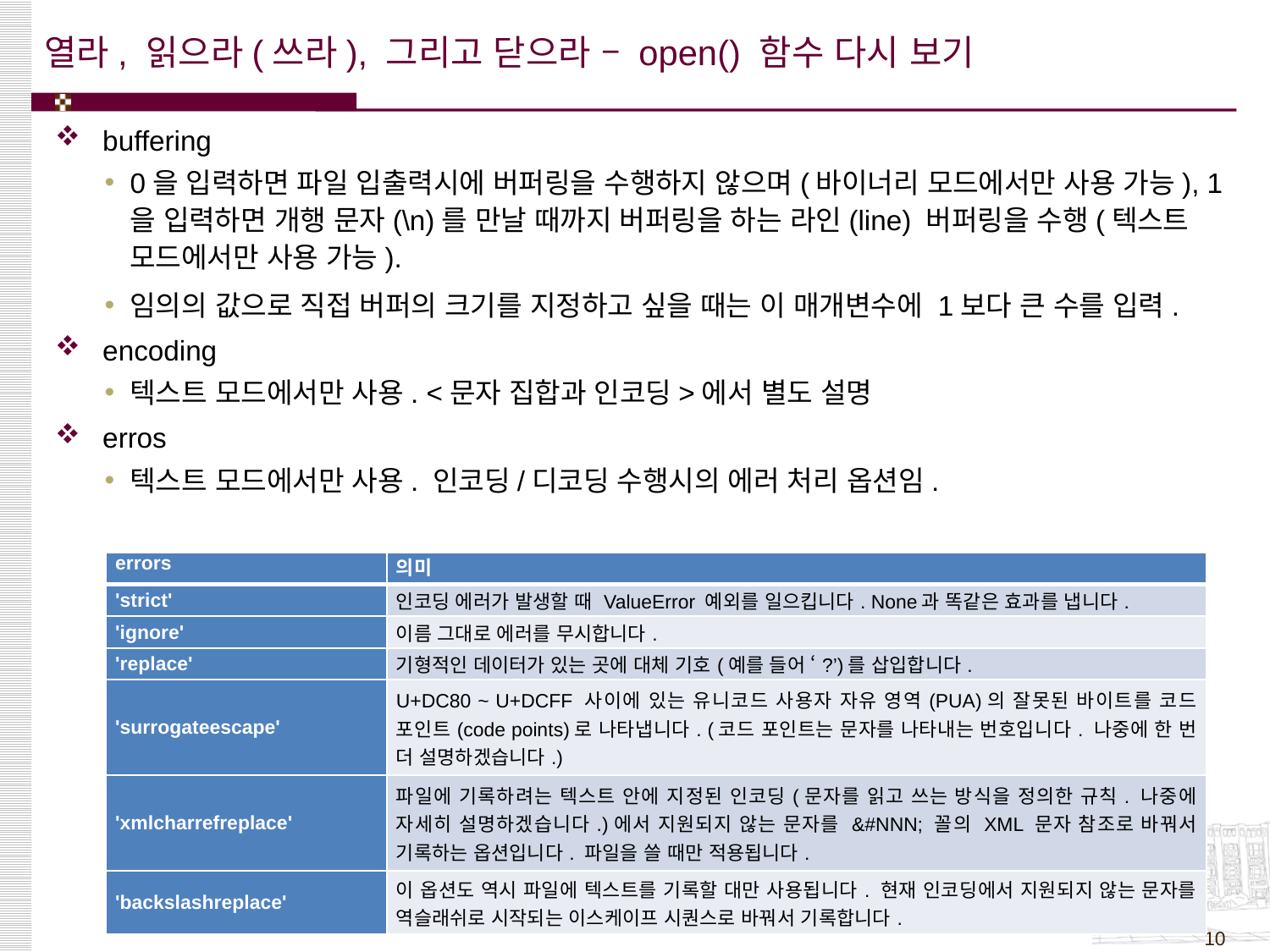

# 열라, 읽으라(쓰라), 그리고 닫으라 – open() 함수 다시 보기
buffering
0을 입력하면 파일 입출력시에 버퍼링을 수행하지 않으며(바이너리 모드에서만 사용 가능), 1을 입력하면 개행 문자(\n)를 만날 때까지 버퍼링을 하는 라인(line) 버퍼링을 수행(텍스트 모드에서만 사용 가능).
임의의 값으로 직접 버퍼의 크기를 지정하고 싶을 때는 이 매개변수에 1보다 큰 수를 입력.
encoding
텍스트 모드에서만 사용. <문자 집합과 인코딩>에서 별도 설명
erros
텍스트 모드에서만 사용. 인코딩/디코딩 수행시의 에러 처리 옵션임.
| errors | 의미 |
| --- | --- |
| 'strict' | 인코딩 에러가 발생할 때 ValueError 예외를 일으킵니다. None과 똑같은 효과를 냅니다. |
| 'ignore' | 이름 그대로 에러를 무시합니다. |
| 'replace' | 기형적인 데이터가 있는 곳에 대체 기호(예를 들어 ‘?’)를 삽입합니다. |
| 'surrogateescape' | U+DC80 ~ U+DCFF 사이에 있는 유니코드 사용자 자유 영역(PUA)의 잘못된 바이트를 코드 포인트(code points)로 나타냅니다. (코드 포인트는 문자를 나타내는 번호입니다. 나중에 한 번 더 설명하겠습니다.) |
| 'xmlcharrefreplace' | 파일에 기록하려는 텍스트 안에 지정된 인코딩(문자를 읽고 쓰는 방식을 정의한 규칙. 나중에 자세히 설명하겠습니다.)에서 지원되지 않는 문자를 &#NNN; 꼴의 XML 문자 참조로 바꿔서 기록하는 옵션입니다. 파일을 쓸 때만 적용됩니다. |
| 'backslashreplace' | 이 옵션도 역시 파일에 텍스트를 기록할 대만 사용됩니다. 현재 인코딩에서 지원되지 않는 문자를 역슬래쉬로 시작되는 이스케이프 시퀀스로 바꿔서 기록합니다. |